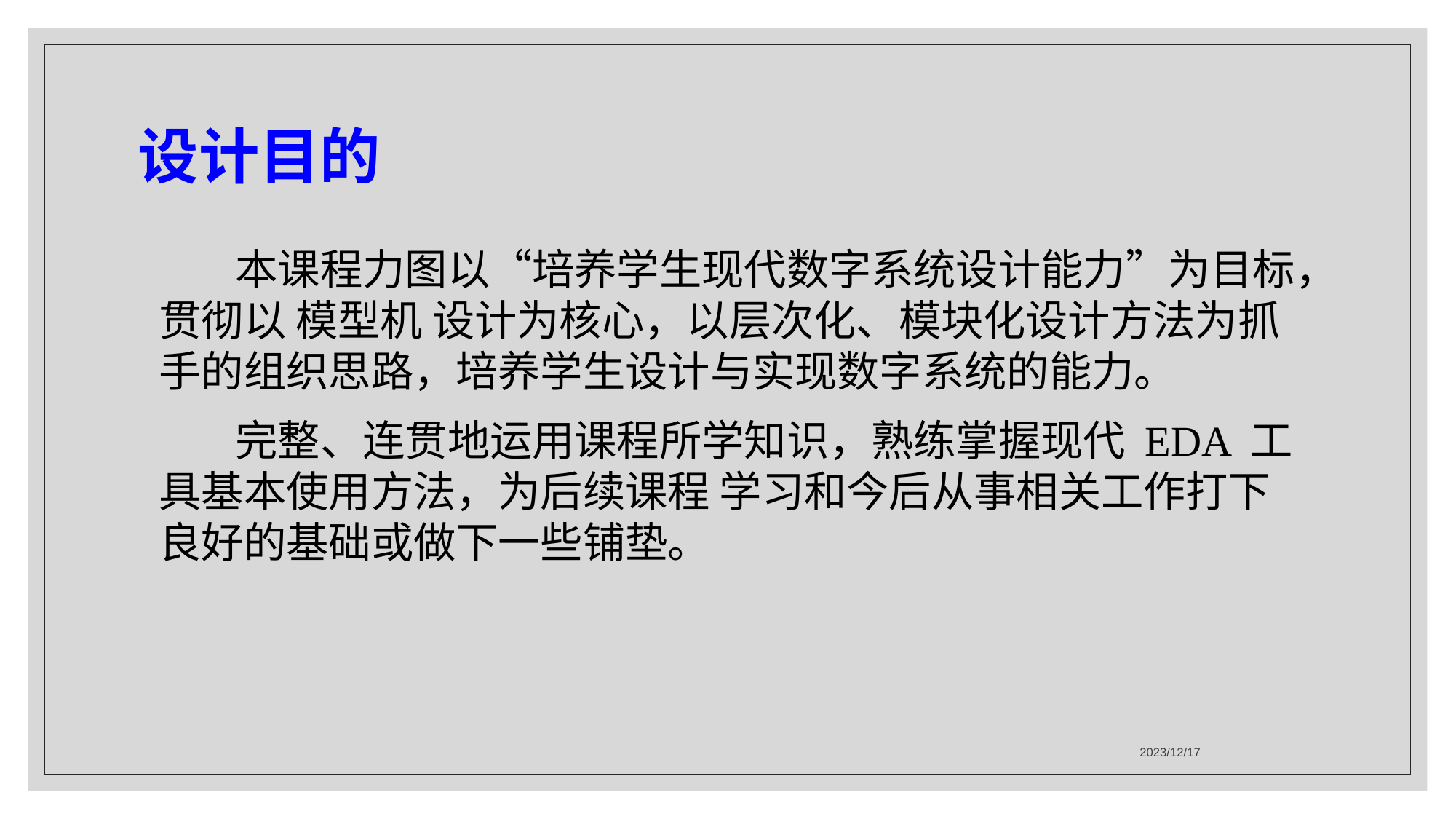

# 设计目的
       本课程力图以“培养学生现代数字系统设计能力”为目标，贯彻以 模型机 设计为核心，以层次化、模块化设计方法为抓手的组织思路，培养学生设计与实现数字系统的能力。
       完整、连贯地运用课程所学知识，熟练掌握现代 EDA 工具基本使用方法，为后续课程 学习和今后从事相关工作打下良好的基础或做下一些铺垫。
2023/12/17